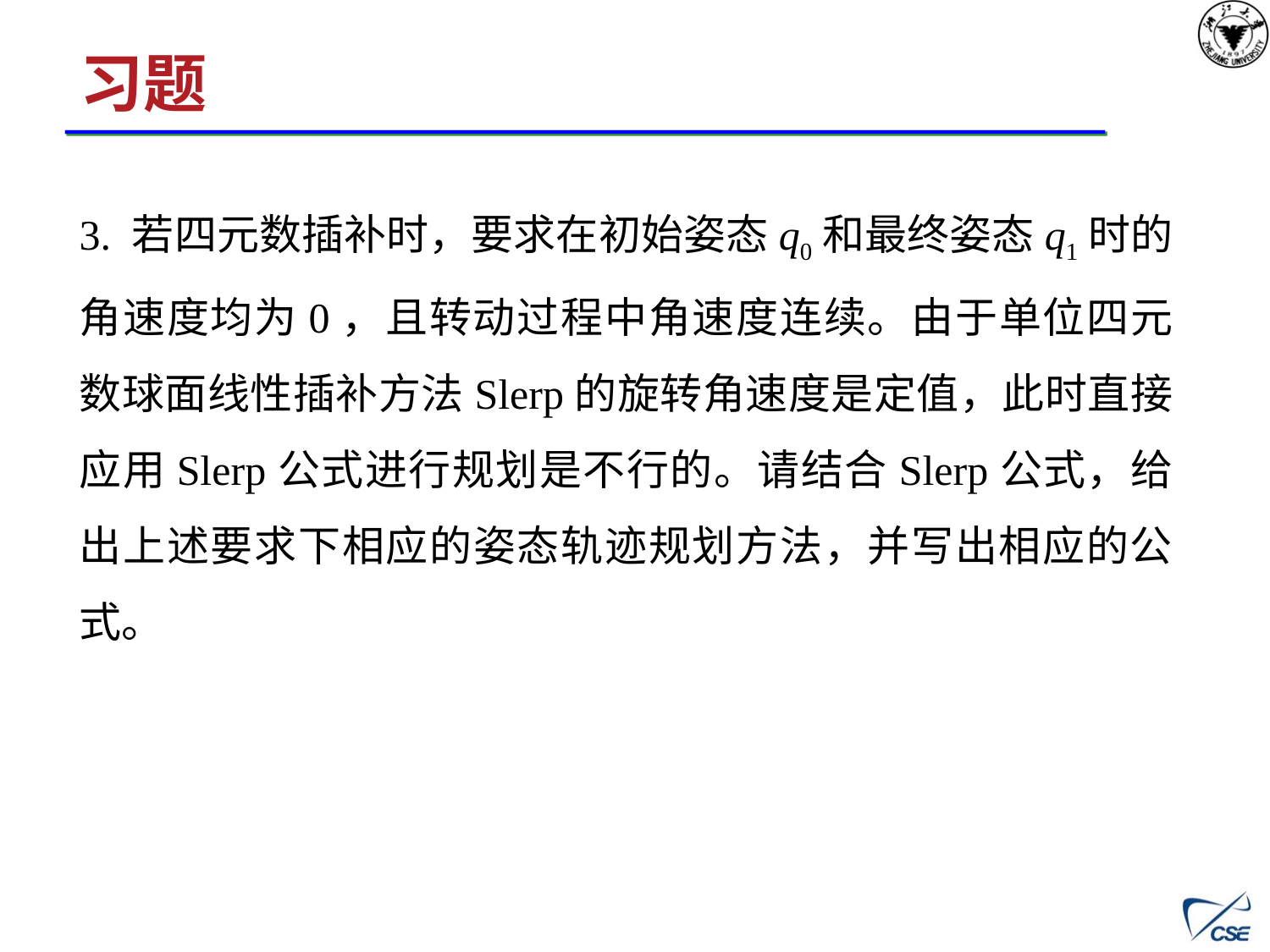

习题
3. 若四元数插补时，要求在初始姿态q0和最终姿态q1时的角速度均为0，且转动过程中角速度连续。由于单位四元数球面线性插补方法Slerp的旋转角速度是定值，此时直接应用Slerp公式进行规划是不行的。请结合Slerp公式，给出上述要求下相应的姿态轨迹规划方法，并写出相应的公式。